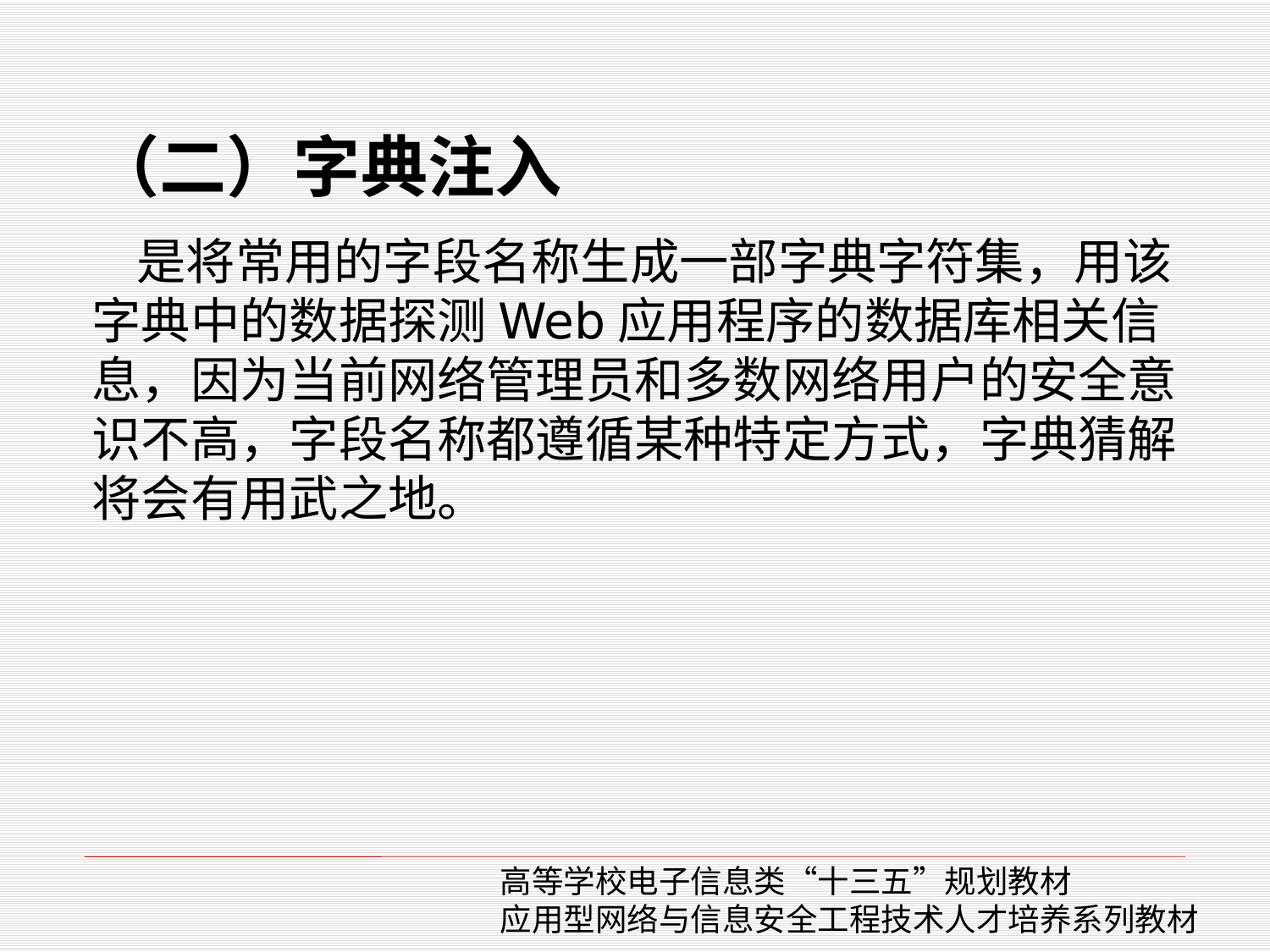

# （二）字典注入
   是将常用的字段名称生成一部字典字符集，用该字典中的数据探测Web应用程序的数据库相关信息，因为当前网络管理员和多数网络用户的安全意识不高，字段名称都遵循某种特定方式，字典猜解将会有用武之地。

高等学校电子信息类“十三五”规划教材
应用型网络与信息安全工程技术人才培养系列教材